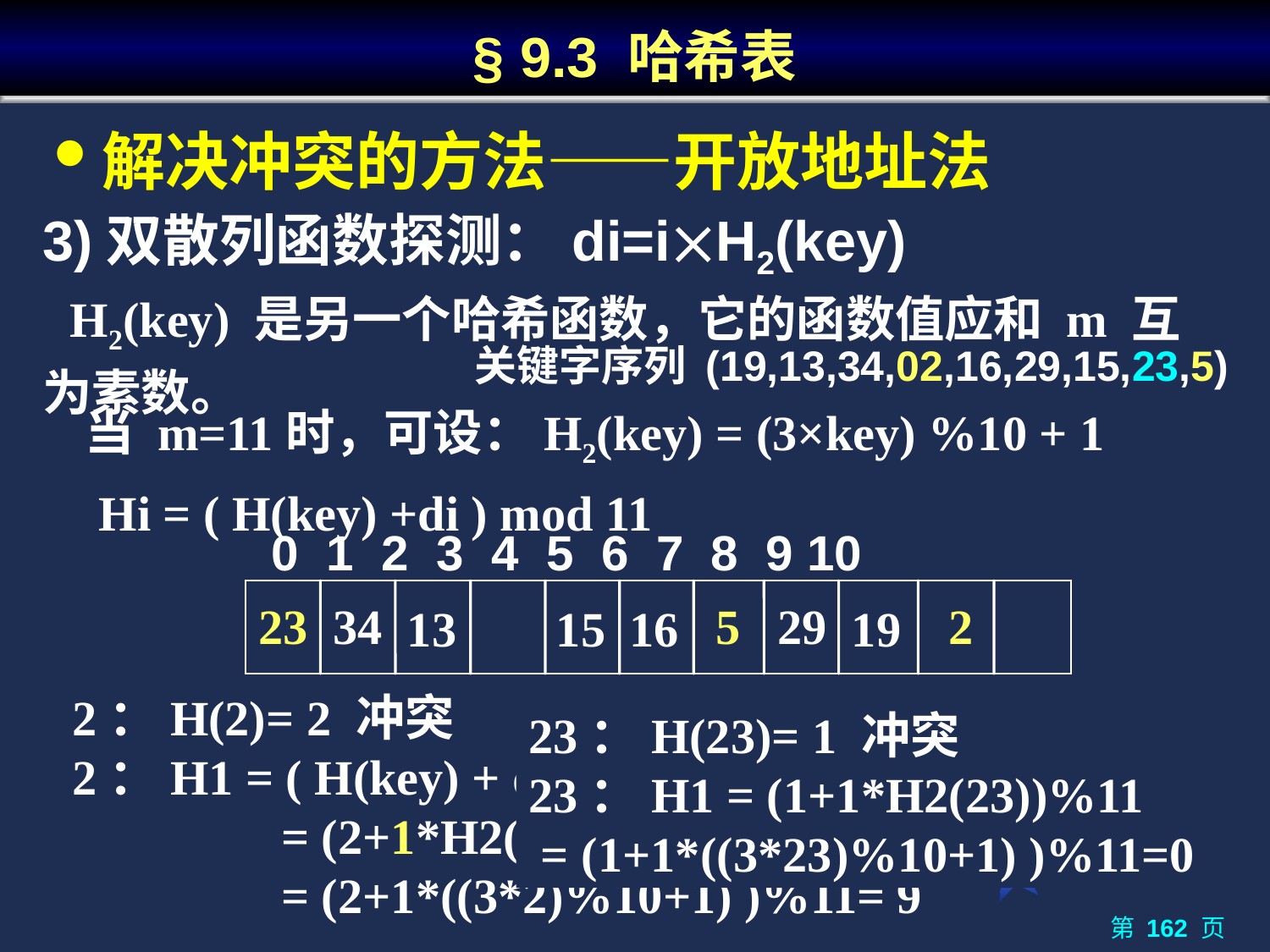

# § 9.3 哈希表
解决冲突的方法——开放地址法
3)双散列函数探测：di=i×H2(key)
  H2(key) 是另一个哈希函数，它的函数值应和 m 互为素数。
关键字序列 (19,13,34,02,16,29,15,23,5)
 当 m=11时，可设：H2(key) = (3×key) %10 + 1
  Hi = ( H(key) +di ) mod 11
 0  1  2  3  4  5  6  7  8  9 10

23
34
5
29
2
13
15
16
19
2：H(2)= 2 冲突
2：H1 = ( H(key) + d1 ) %11
                 = (2+1*H2(2))%11
                 = (2+1*((3*2)%10+1) )%11= 9
23：H(23)= 1 冲突
23：H1 = (1+1*H2(23))%11
 = (1+1*((3*23)%10+1) )%11=0
第 162 页